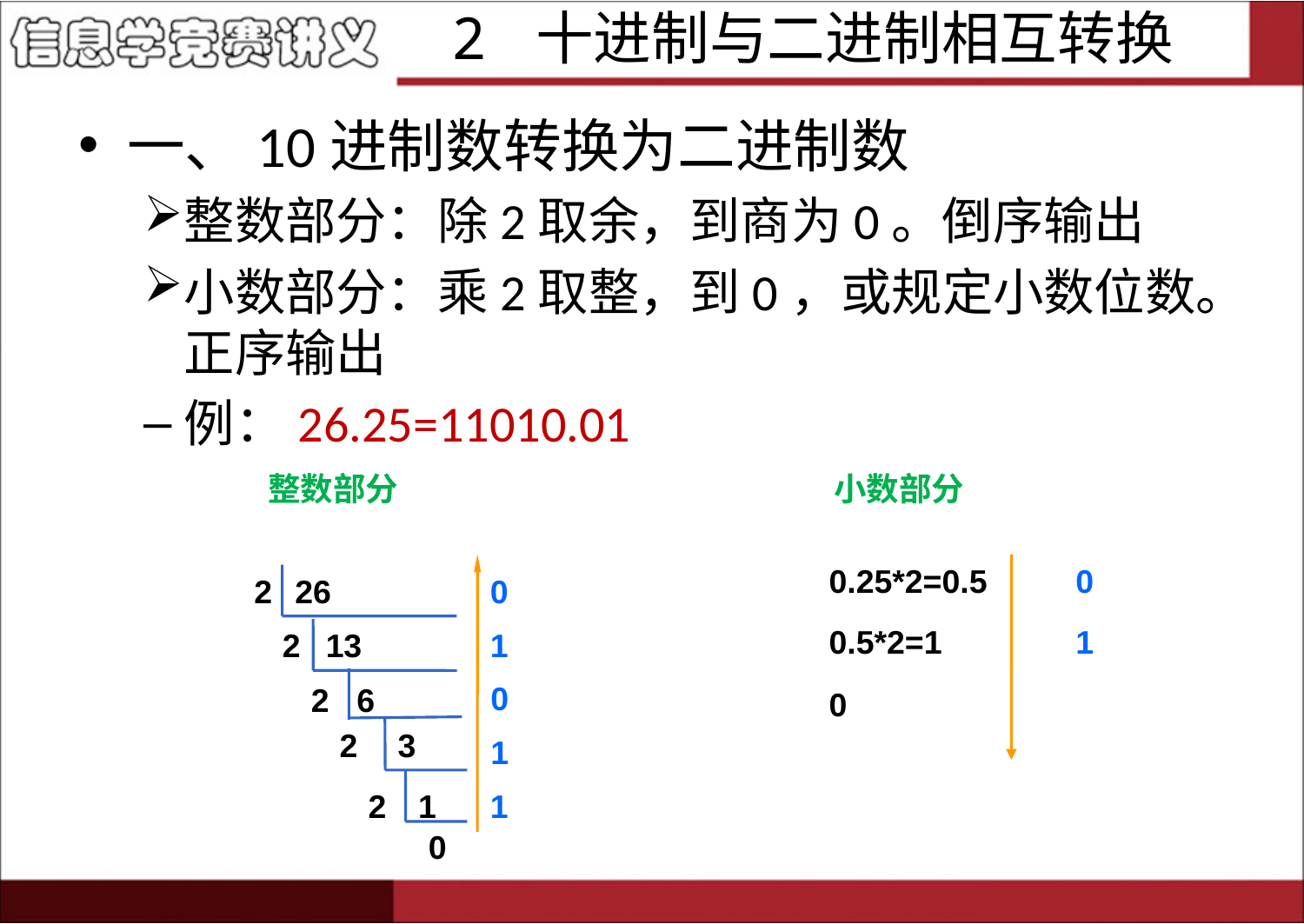

# 2 十进制与二进制相互转换
一、10进制数转换为二进制数
整数部分：除2取余，到商为0。倒序输出
小数部分：乘2取整，到0，或规定小数位数。正序输出
例：26.25=11010.01

整数部分
小数部分

0.25*2=0.5

0
2

26
0
0.5*2=1
1
1
2
13

0
2
6
0
2
3

1

2
1
1
0